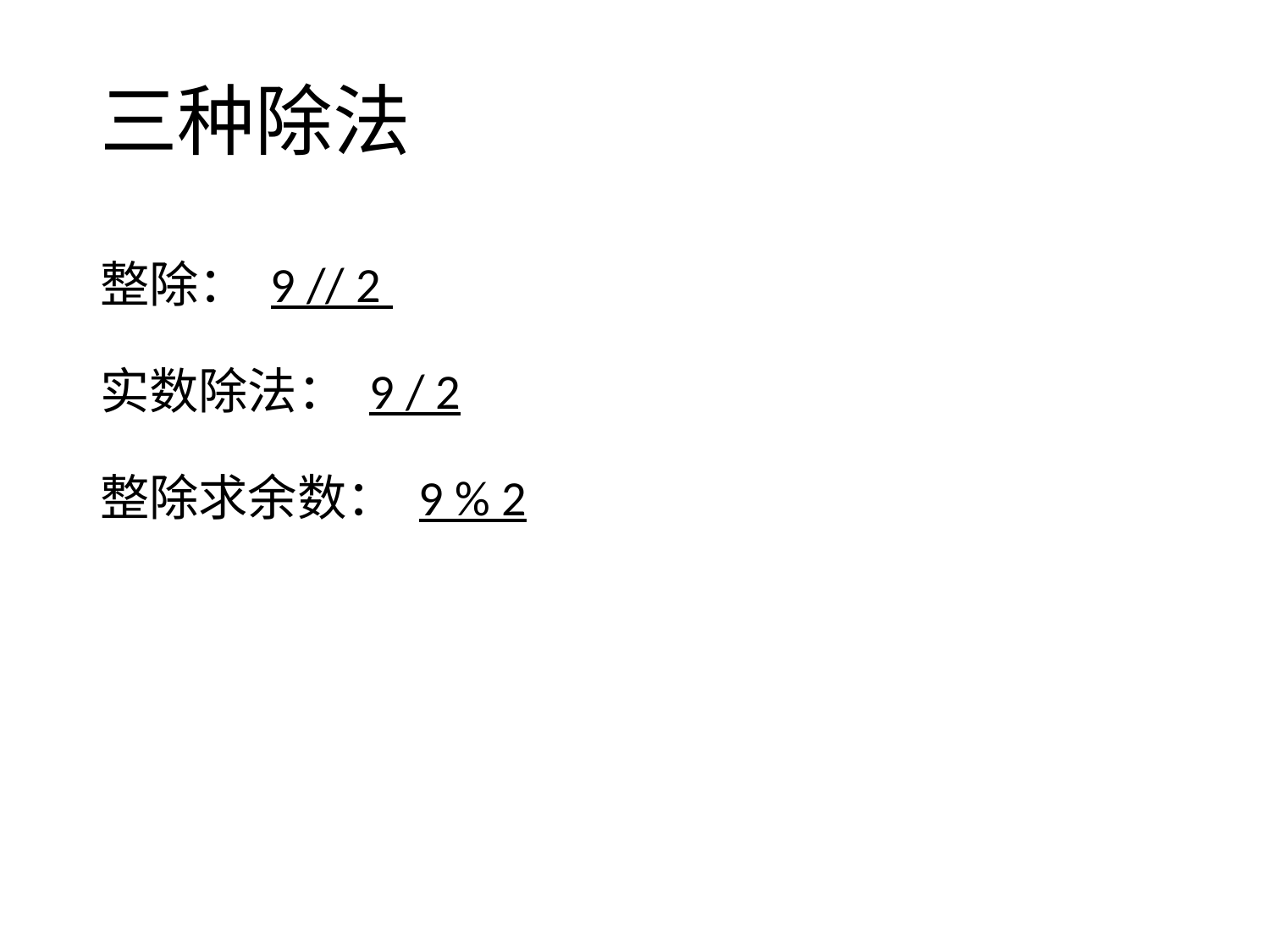

# 三种除法
整除： 9 // 2
实数除法： 9 / 2
整除求余数： 9 % 2